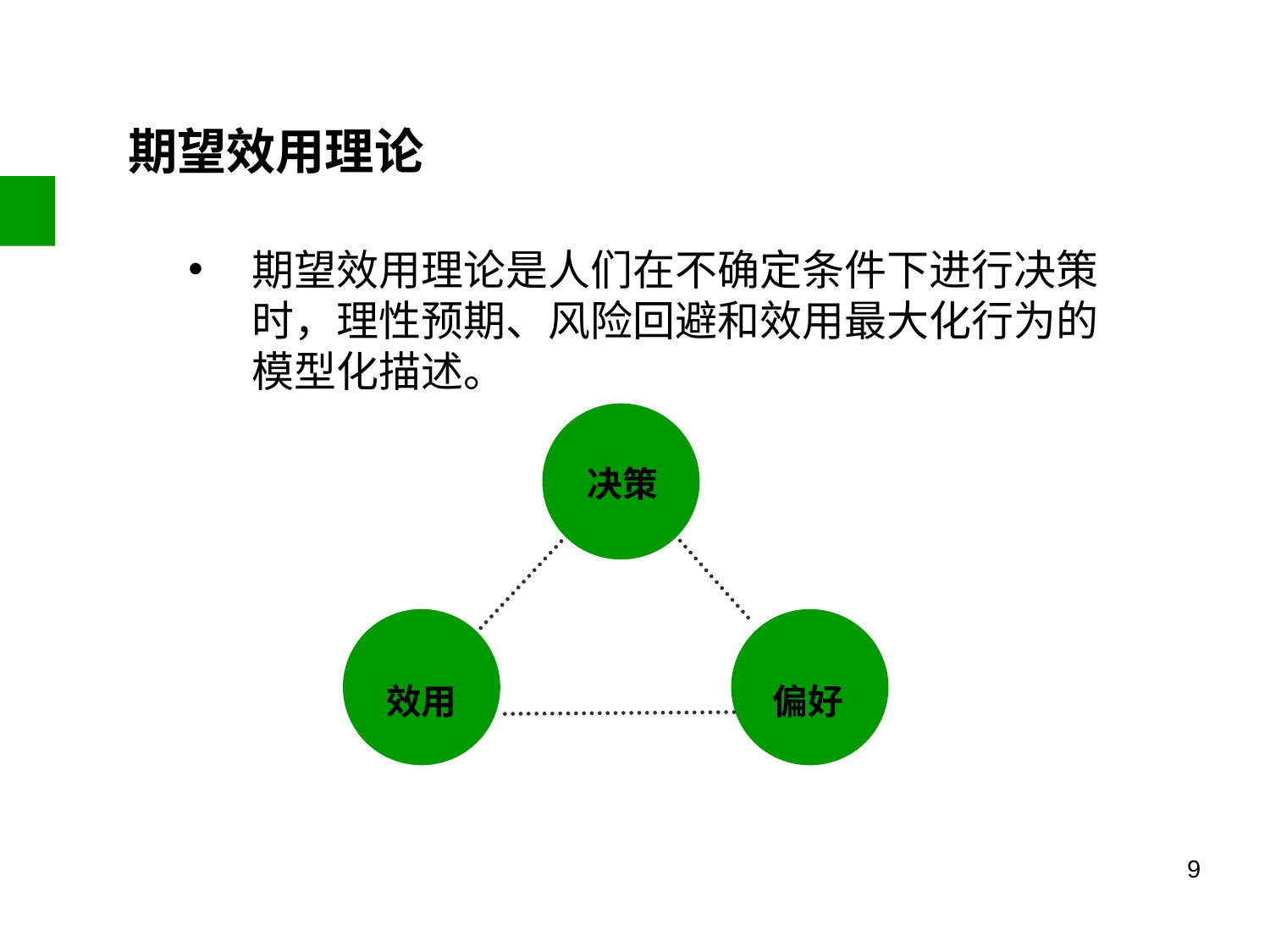

# 期望效用理论

期望效用理论是人们在不确定条件下进行决策时，理性预期、风险回避和效用最大化行为的模型化描述。

决策

效用
    偏好